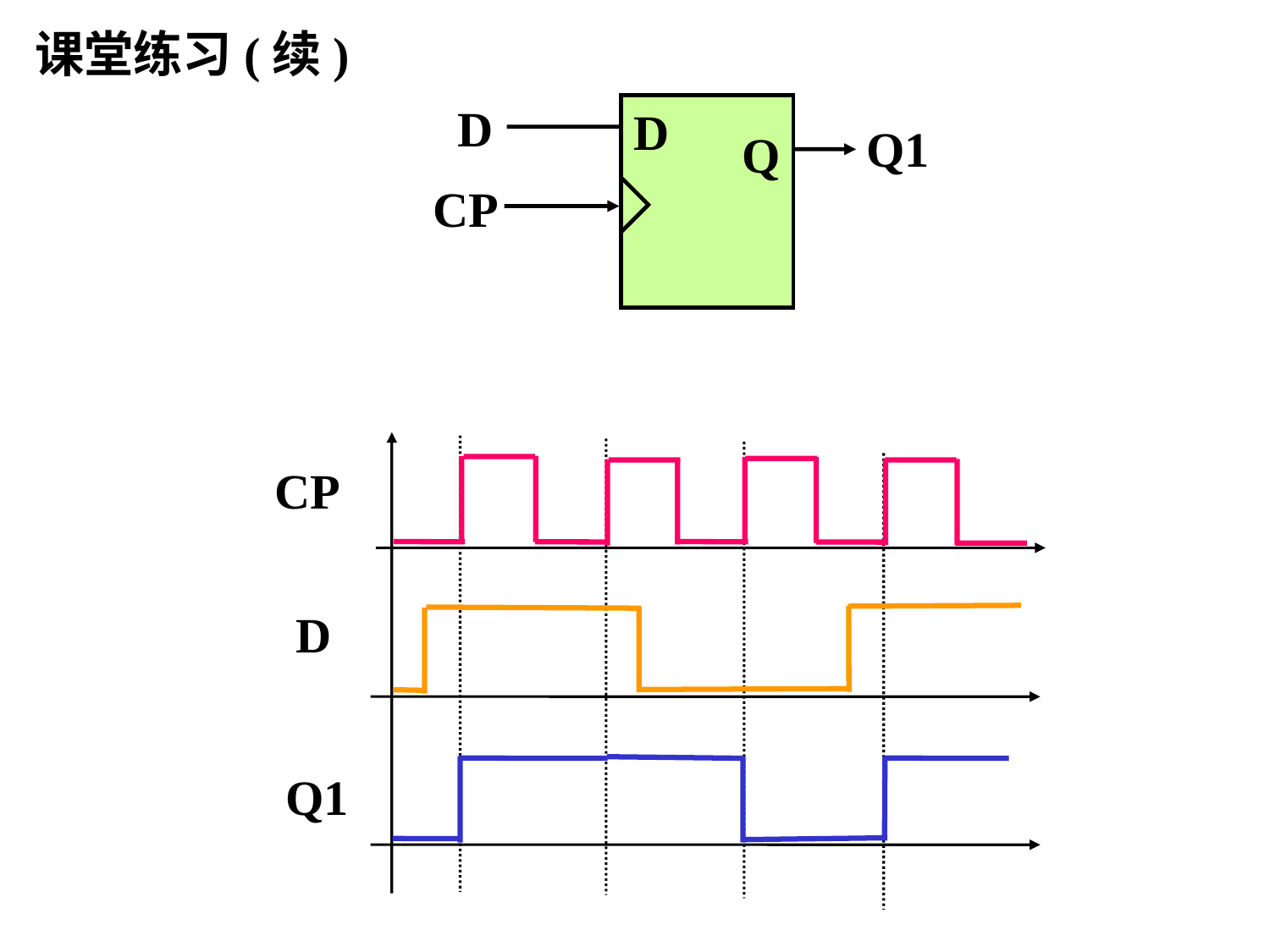

课堂练习(续)
D
D

Q
Q1
CP

CP
D
Q1